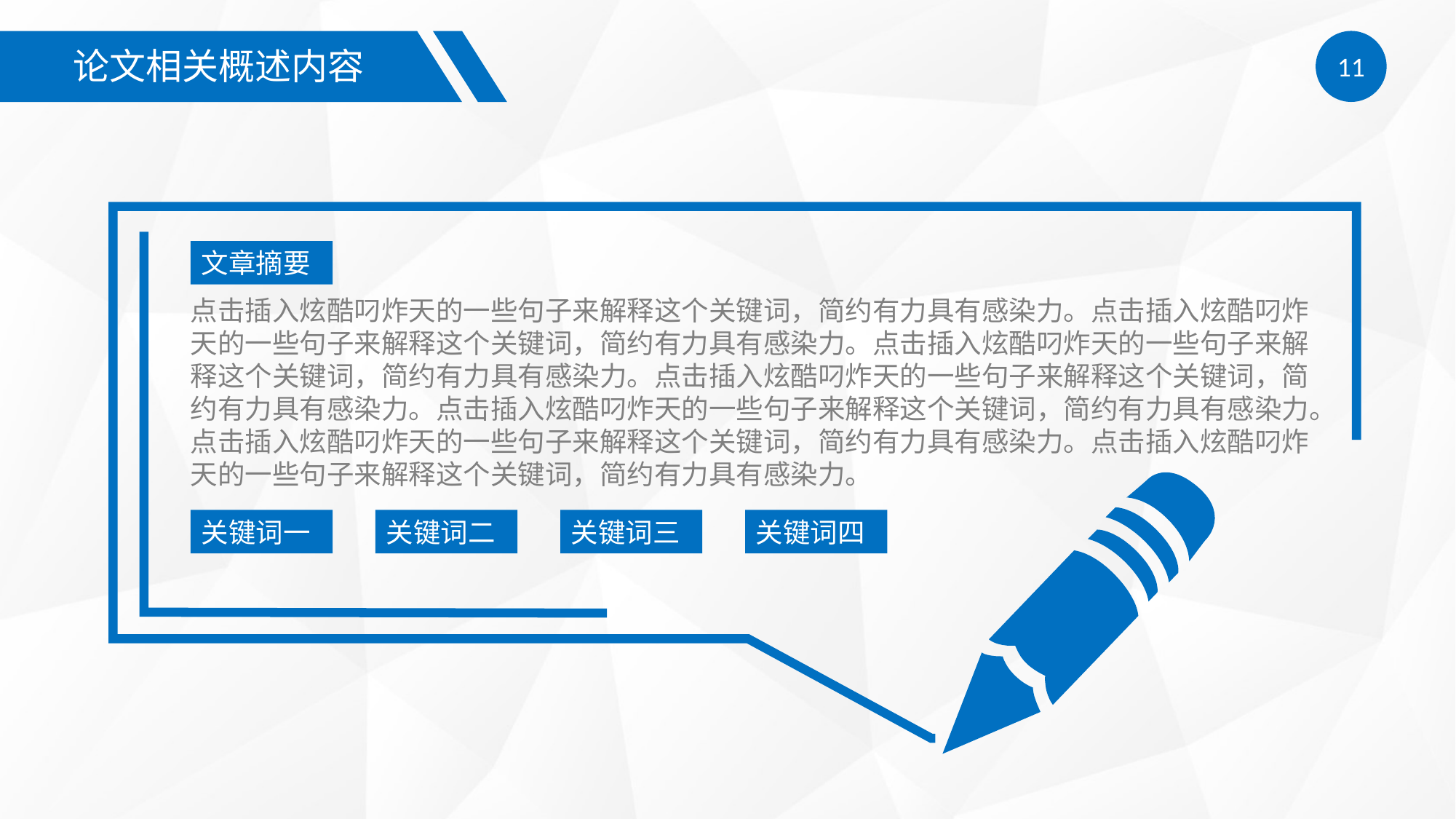

论文相关概述内容
11

文章摘要
点击插入炫酷叼炸天的一些句子来解释这个关键词，简约有力具有感染力。点击插入炫酷叼炸天的一些句子来解释这个关键词，简约有力具有感染力。点击插入炫酷叼炸天的一些句子来解释这个关键词，简约有力具有感染力。点击插入炫酷叼炸天的一些句子来解释这个关键词，简约有力具有感染力。点击插入炫酷叼炸天的一些句子来解释这个关键词，简约有力具有感染力。点击插入炫酷叼炸天的一些句子来解释这个关键词，简约有力具有感染力。点击插入炫酷叼炸天的一些句子来解释这个关键词，简约有力具有感染力。

关键词一
关键词二
关键词三
关键词四